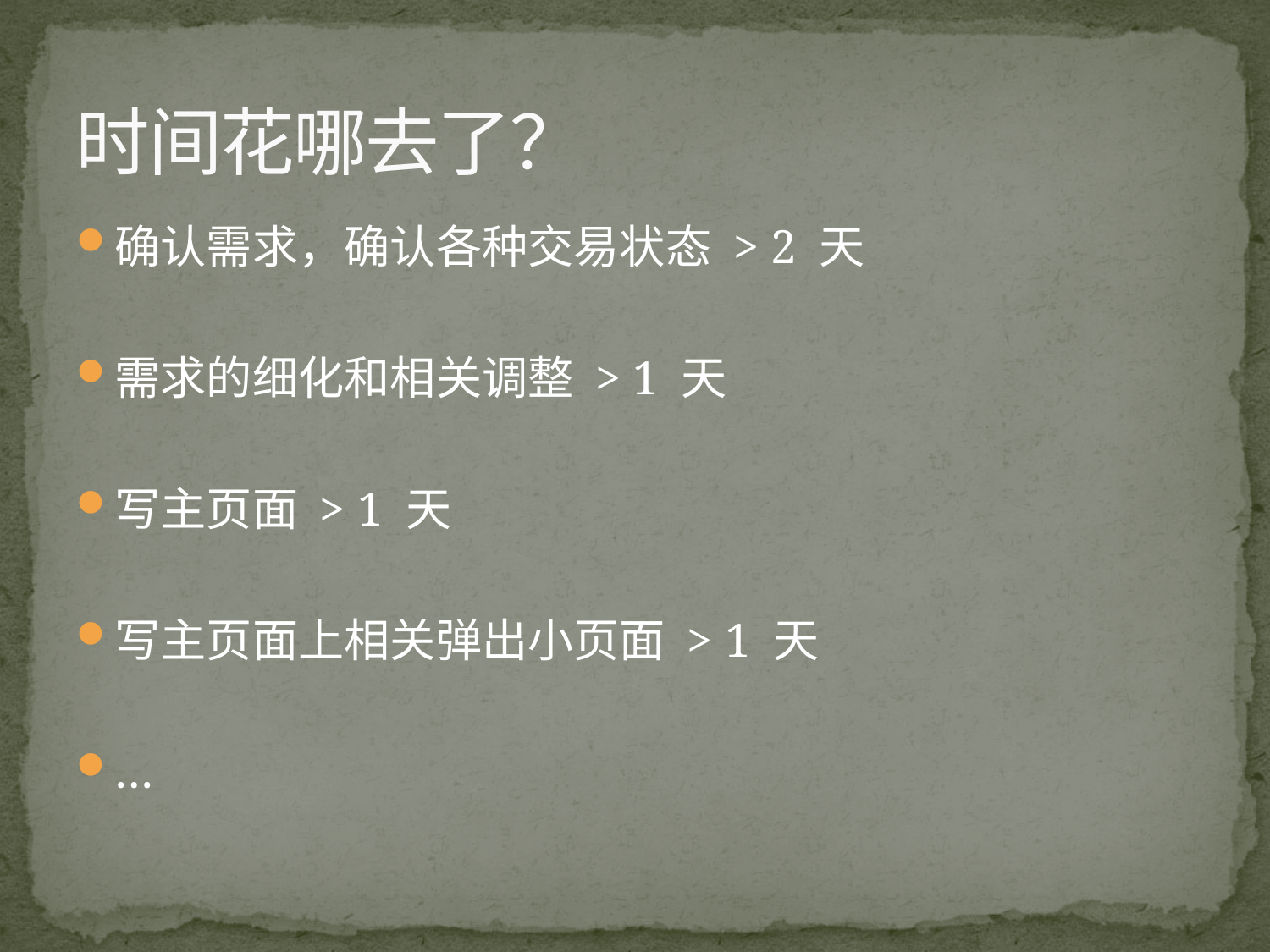

# 时间花哪去了？
确认需求，确认各种交易状态 > 2 天

需求的细化和相关调整 > 1 天

写主页面 > 1 天

写主页面上相关弹出小页面 > 1 天

…